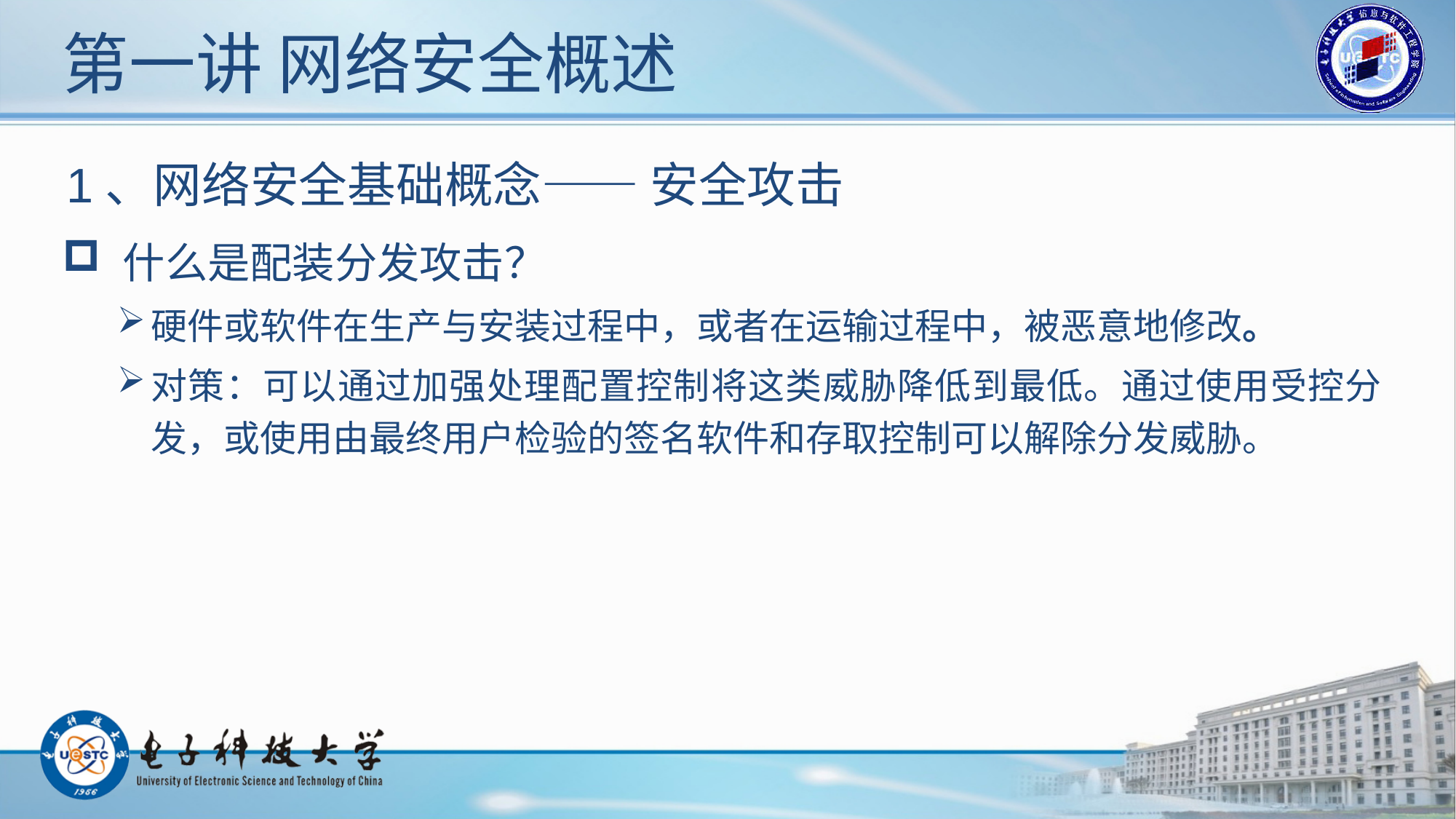

# 第一讲 网络安全概述
1、网络安全基础概念—— 安全攻击
 什么是配装分发攻击？
硬件或软件在生产与安装过程中，或者在运输过程中，被恶意地修改。
对策：可以通过加强处理配置控制将这类威胁降低到最低。通过使用受控分发，或使用由最终用户检验的签名软件和存取控制可以解除分发威胁。